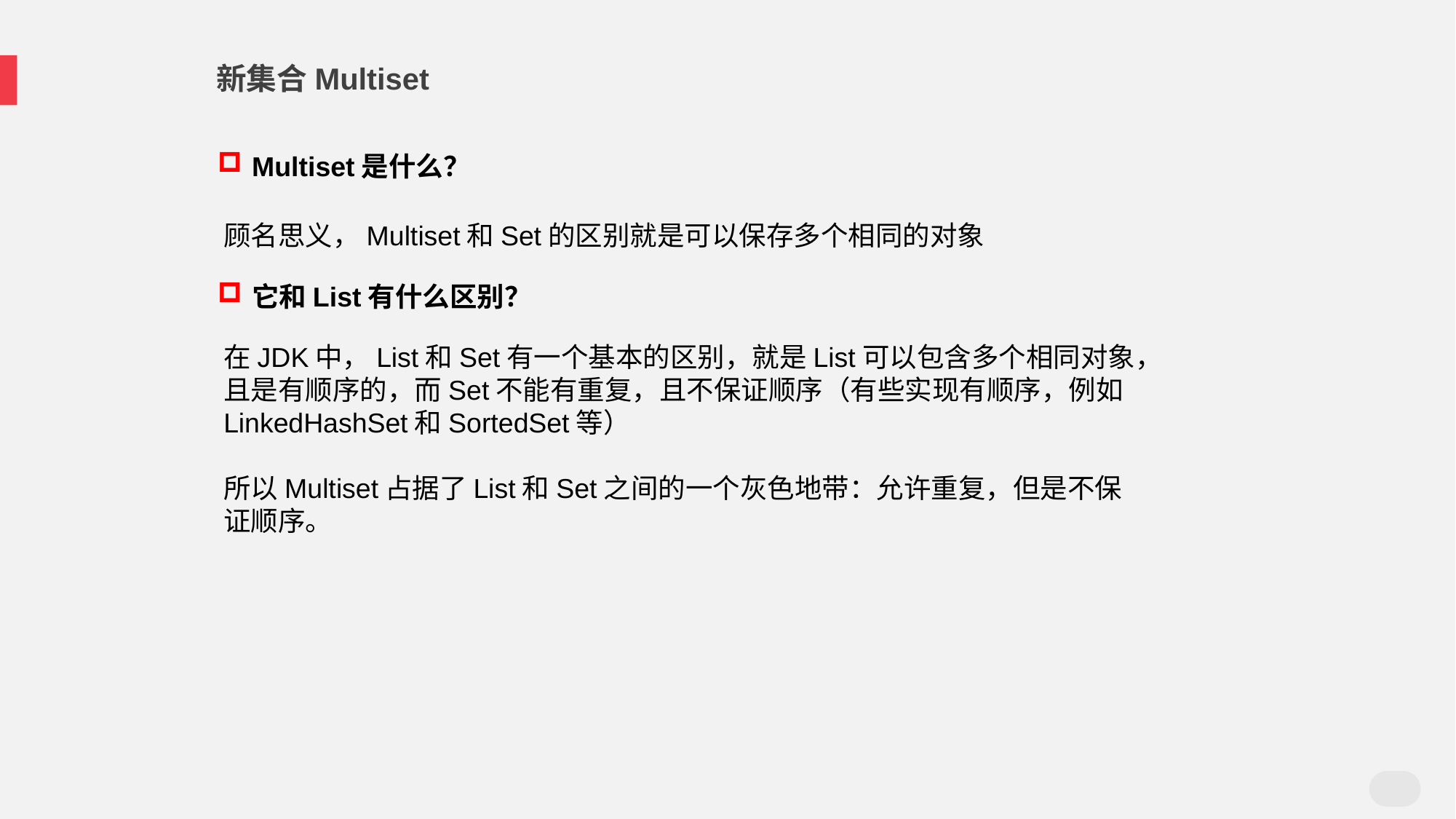

新集合Multiset
Multiset是什么？
顾名思义，Multiset和Set的区别就是可以保存多个相同的对象
它和List有什么区别？
在JDK中，List和Set有一个基本的区别，就是List可以包含多个相同对象，且是有顺序的，而Set不能有重复，且不保证顺序（有些实现有顺序，例如LinkedHashSet和SortedSet等） 
所以Multiset占据了List和Set之间的一个灰色地带：允许重复，但是不保证顺序。